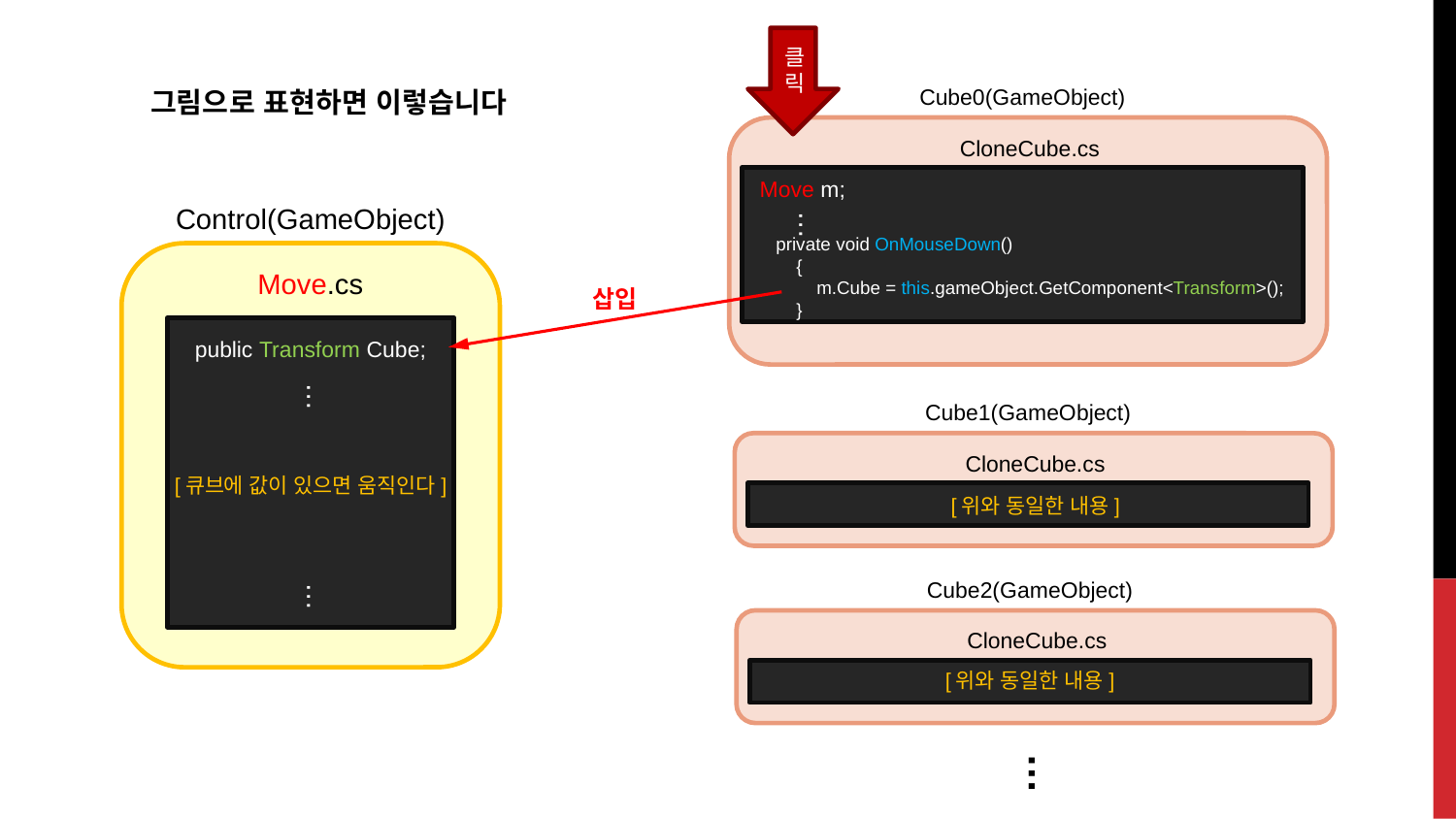

클릭
Cube0(GameObject)
그림으로 표현하면 이렇습니다

CloneCube.cs

Move m;
Control(GameObject)
…
private void OnMouseDown()
    {
        m.Cube = this.gameObject.GetComponent<Transform>();
    }

Move.cs
삽입

public Transform Cube;
…
Cube1(GameObject)

CloneCube.cs
[큐브에 값이 있으면 움직인다]

[위와 동일한 내용]
…
Cube2(GameObject)

CloneCube.cs

[위와 동일한 내용]
…